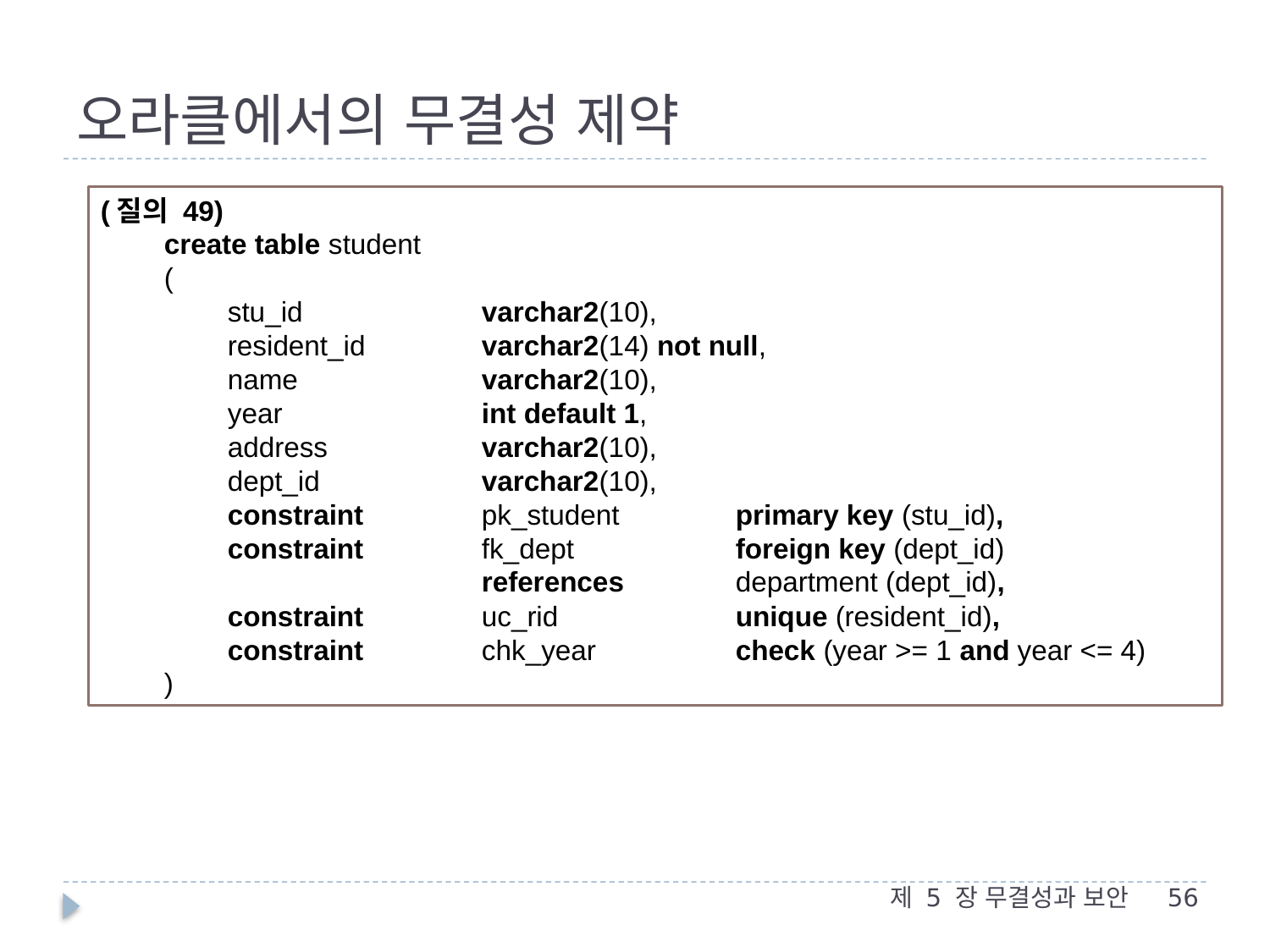

# 오라클에서의 무결성 제약
(질의 49)
create table student
(
stu_id		varchar2(10),
resident_id	varchar2(14) not null,
name		varchar2(10),
year		int default 1,
address		varchar2(10),
dept_id		varchar2(10),
constraint 	pk_student 	primary key (stu_id),
constraint 	fk_dept 		foreign key (dept_id)
		references 	department (dept_id),
constraint 	uc_rid 		unique (resident_id),
constraint 	chk_year 		check (year >= 1 and year <= 4)
)
제 5 장 무결성과 보안
56